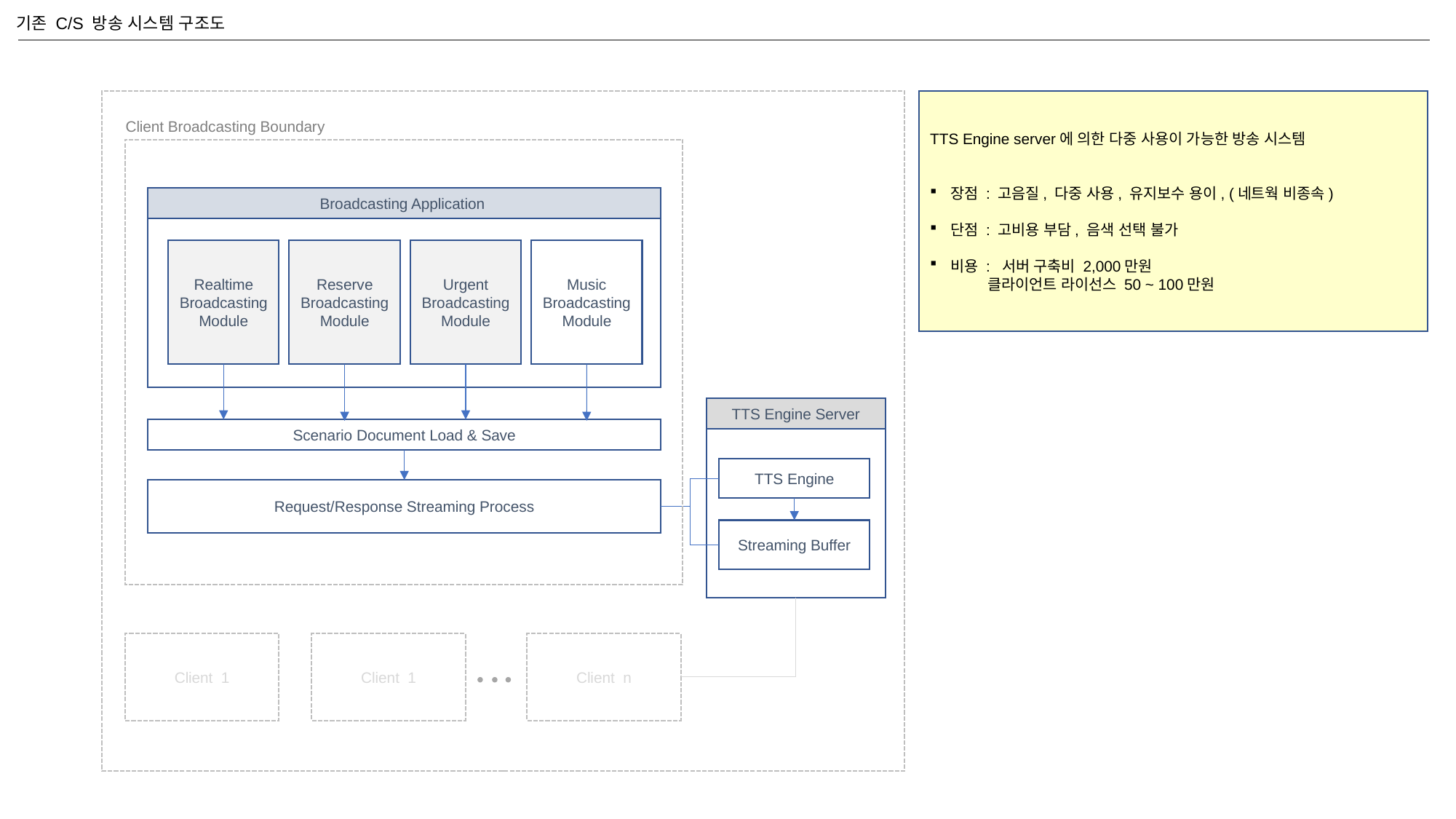

기존 C/S 방송 시스템 구조도

TTS Engine server에 의한 다중 사용이 가능한 방송 시스템

장점 : 고음질, 다중 사용, 유지보수 용이, (네트웍 비종속)

단점 : 고비용 부담, 음색 선택 불가

비용 :  서버 구축비 2,000만원
             클라이언트 라이선스 50 ~ 100만원
Client Broadcasting Boundary

Broadcasting Application
Realtime Broadcasting
Module
Reserve Broadcasting
Module
Urgent Broadcasting
Module
Music Broadcasting
Module
TTS Engine Server
Scenario Document Load & Save

TTS Engine
Request/Response Streaming Process
Streaming Buffer
Client  1
Client  n
Client  1